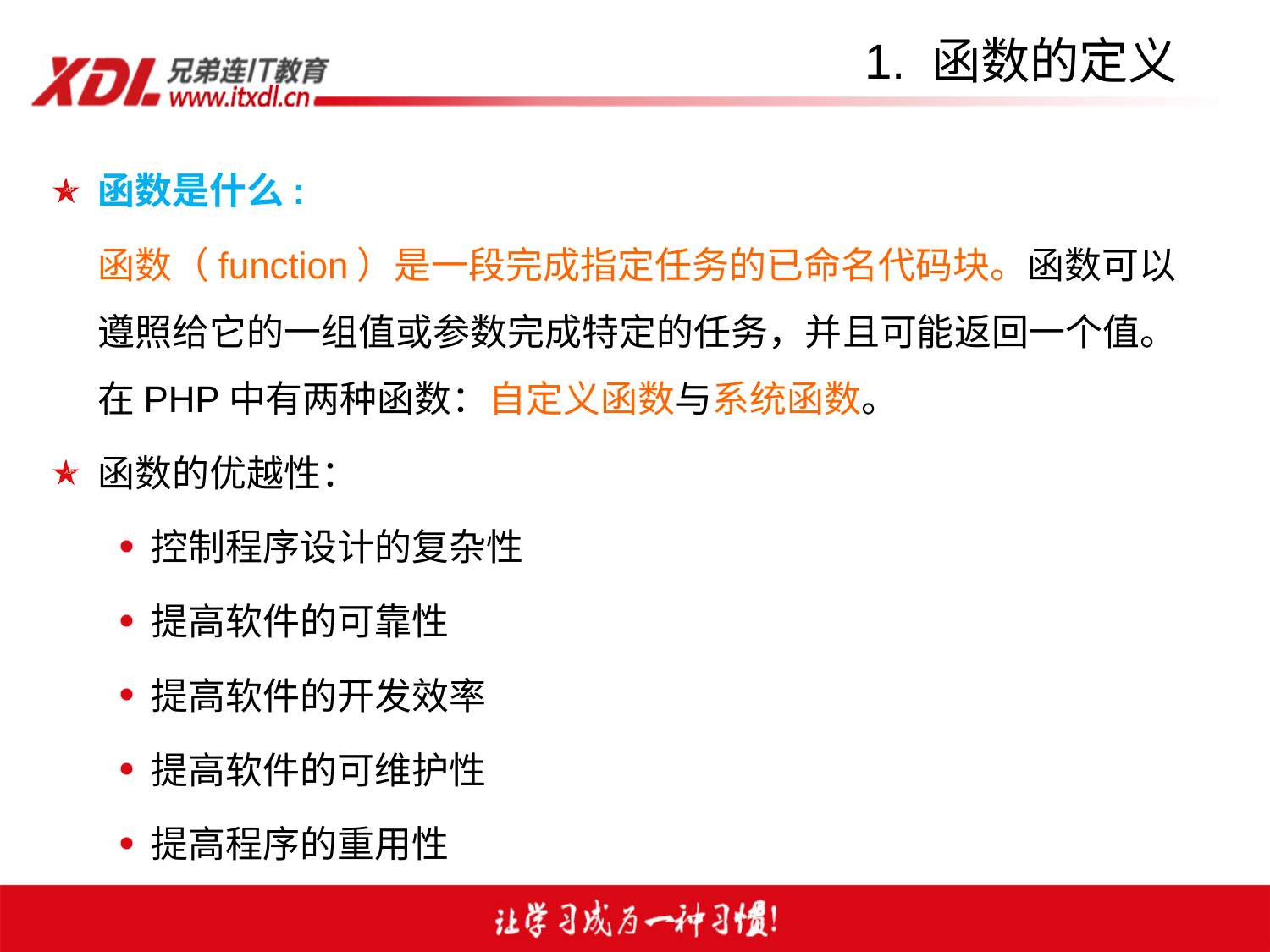

# 1. 函数的定义
函数是什么:
		函数（function）是一段完成指定任务的已命名代码块。函数可以遵照给它的一组值或参数完成特定的任务，并且可能返回一个值。在PHP中有两种函数：自定义函数与系统函数。
函数的优越性：
控制程序设计的复杂性
提高软件的可靠性
提高软件的开发效率
提高软件的可维护性
提高程序的重用性